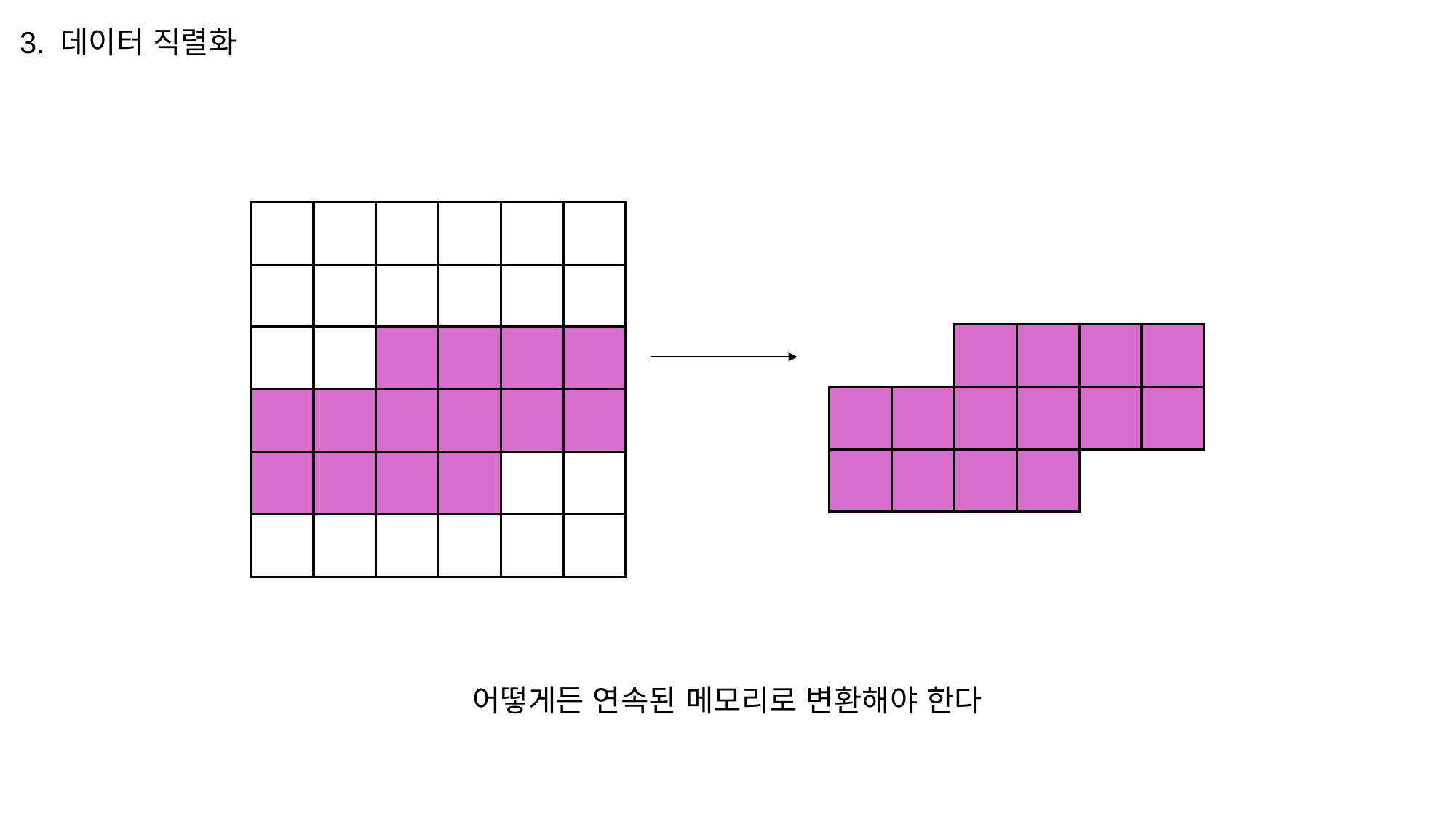

3. 데이터 직렬화

어떻게든 연속된 메모리로 변환해야 한다